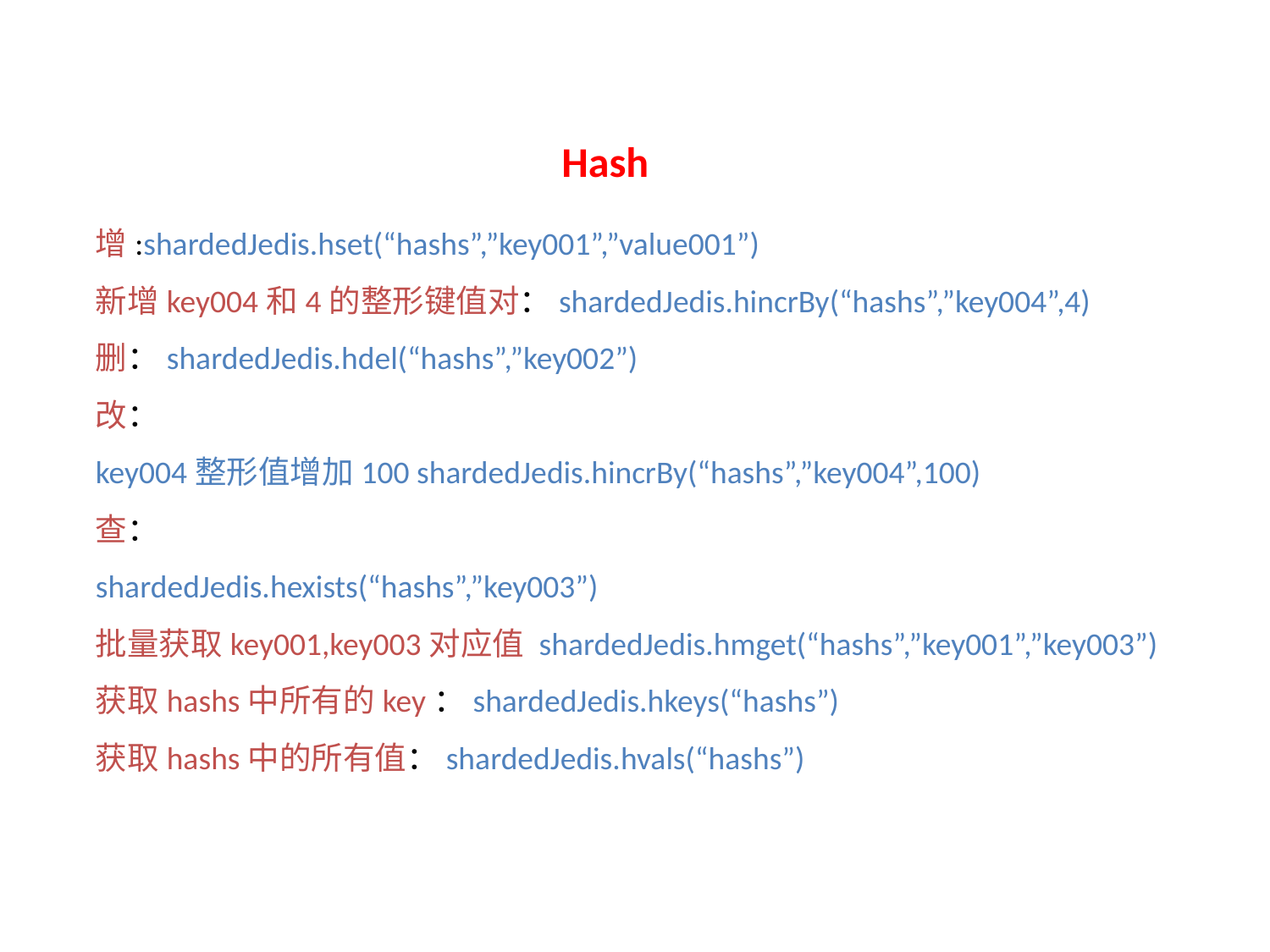

Hash
增:shardedJedis.hset(“hashs”,”key001”,”value001”)
新增key004和4的整形键值对：shardedJedis.hincrBy(“hashs”,”key004”,4)
删：shardedJedis.hdel(“hashs”,”key002”)
改：
key004整形值增加100 shardedJedis.hincrBy(“hashs”,”key004”,100)
查：
shardedJedis.hexists(“hashs”,”key003”)
批量获取key001,key003对应值 shardedJedis.hmget(“hashs”,”key001”,”key003”)
获取hashs中所有的key：shardedJedis.hkeys(“hashs”)
获取hashs中的所有值：shardedJedis.hvals(“hashs”)